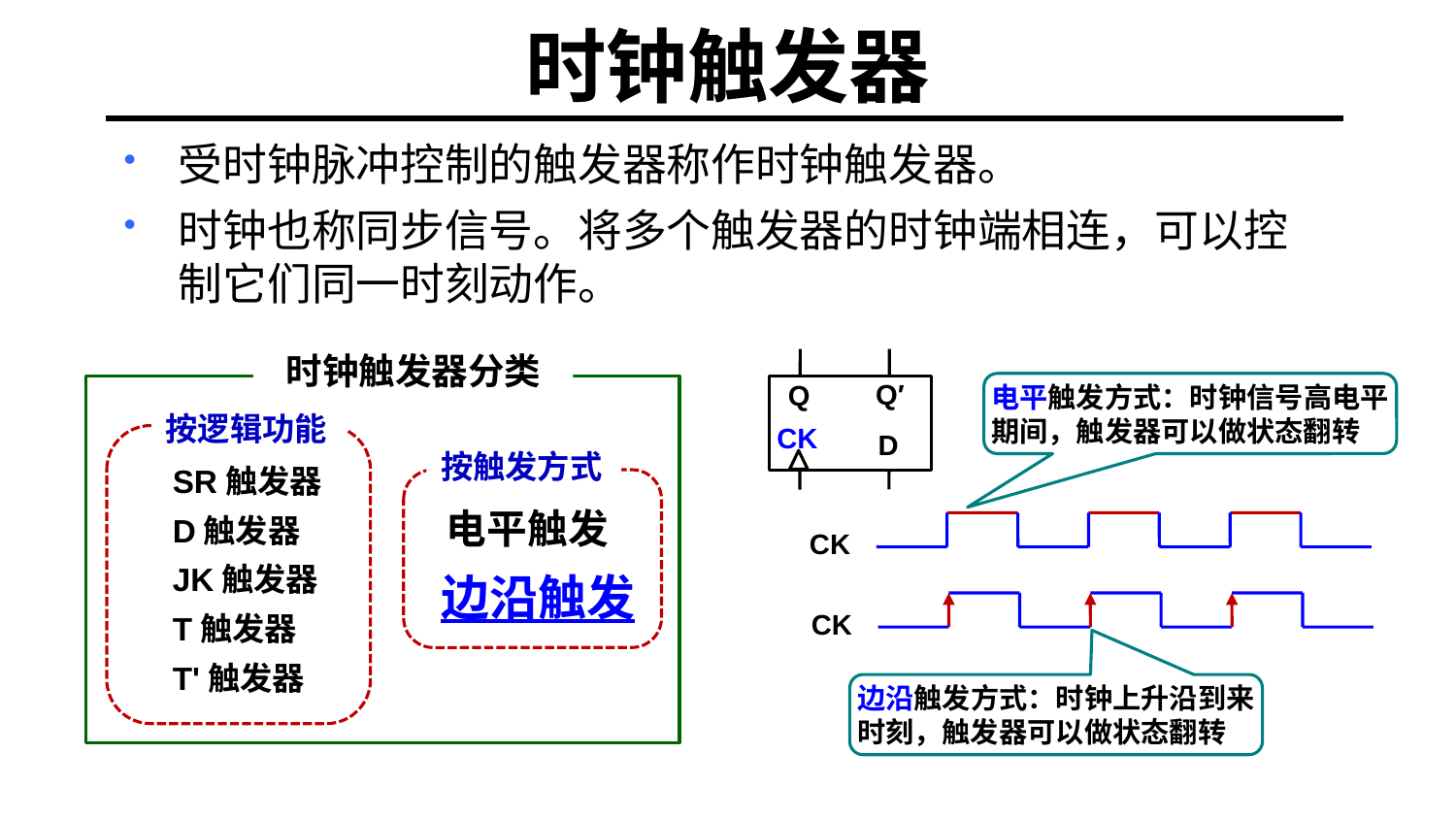

# 时钟触发器
受时钟脉冲控制的触发器称作时钟触发器。
时钟也称同步信号。将多个触发器的时钟端相连，可以控制它们同一时刻动作。
时钟触发器分类

按逻辑功能

SR触发器
D触发器
JK触发器
T触发器
T'触发器
按触发方式

电平触发
边沿触发
Q′
Q

CK
D

电平触发方式：时钟信号高电平期间，触发器可以做状态翻转

CK

CK
边沿触发方式：时钟上升沿到来时刻，触发器可以做状态翻转

4